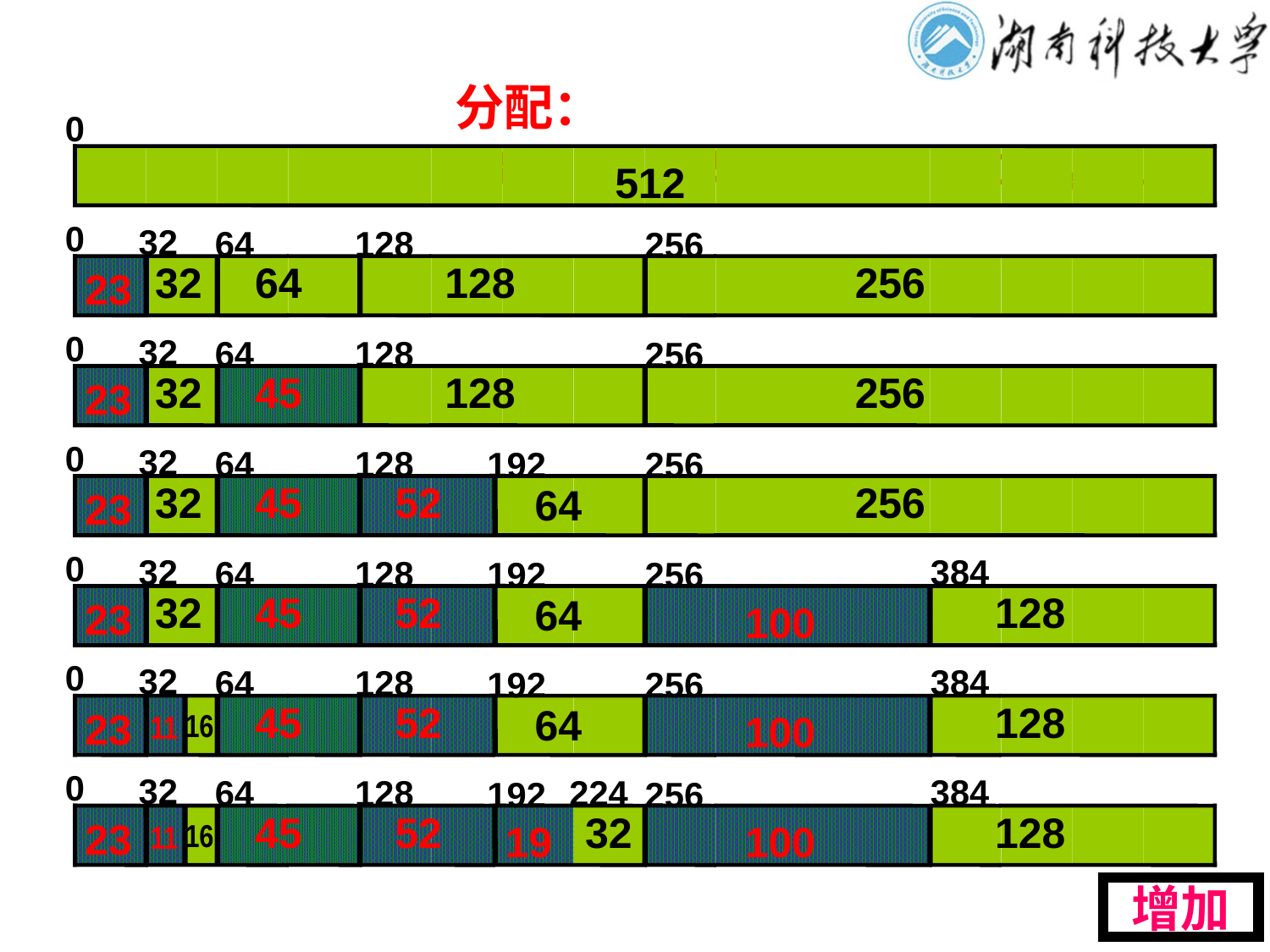

分配：23，45，52，100，11，19
0

512
0
32
64
128
256

32

64

128

256

23

0
32
64
128
256

32

45

128

256

23

0
32
64
128
192
256

32

45

52

256

64
23

0
32
384
64
128
192
256

32

45

52

128

64
23
100

0
32
384
64
128
192
256

45

52

128

64
23
16
100
11

0
32
384
224
64
128
192
256

45

52

32

128

23
16
19
100
11

增加